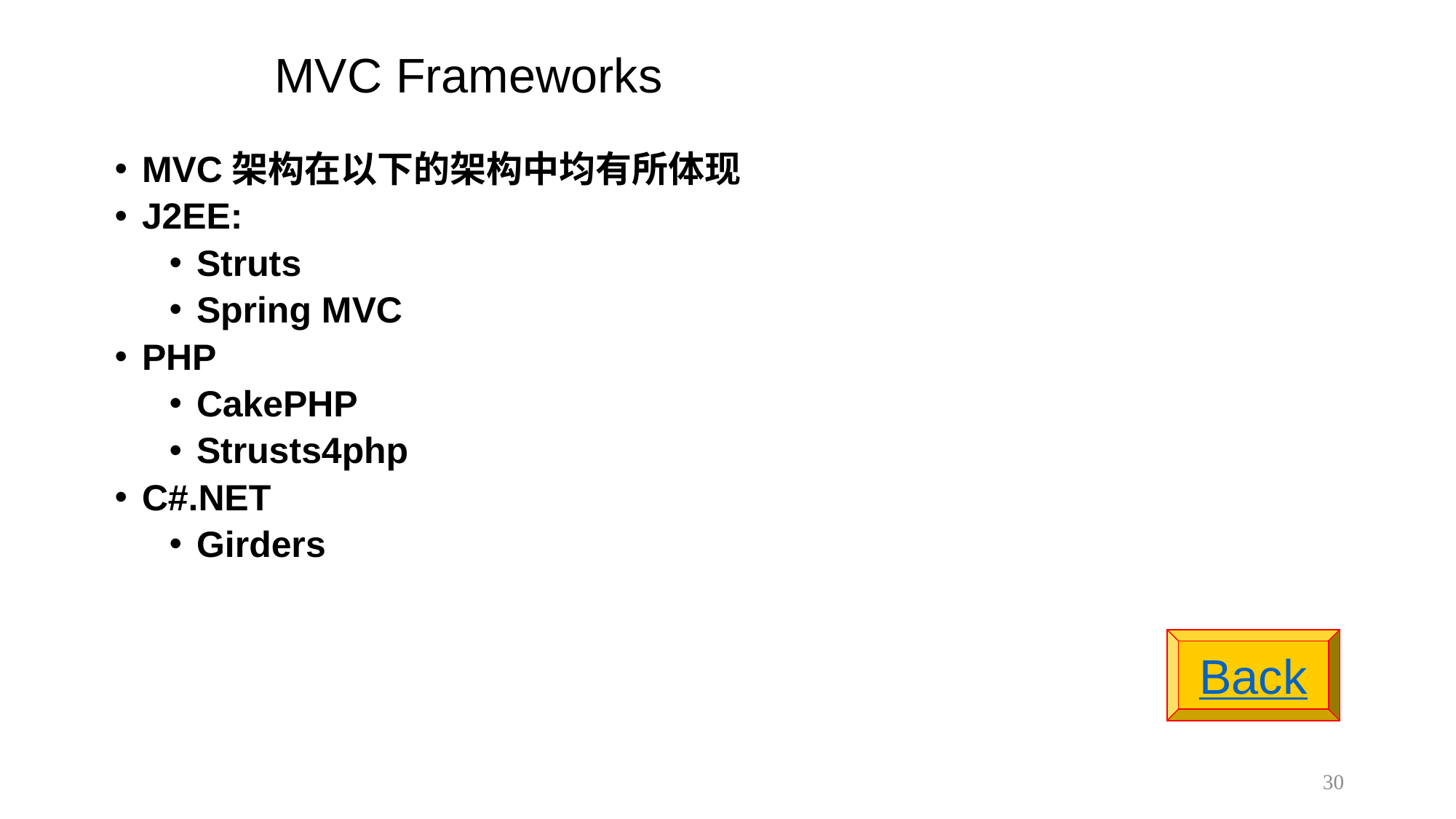

# MVC Frameworks
MVC架构在以下的架构中均有所体现
J2EE:
Struts
Spring MVC
PHP
CakePHP
Strusts4php
C#.NET
Girders

Back
30